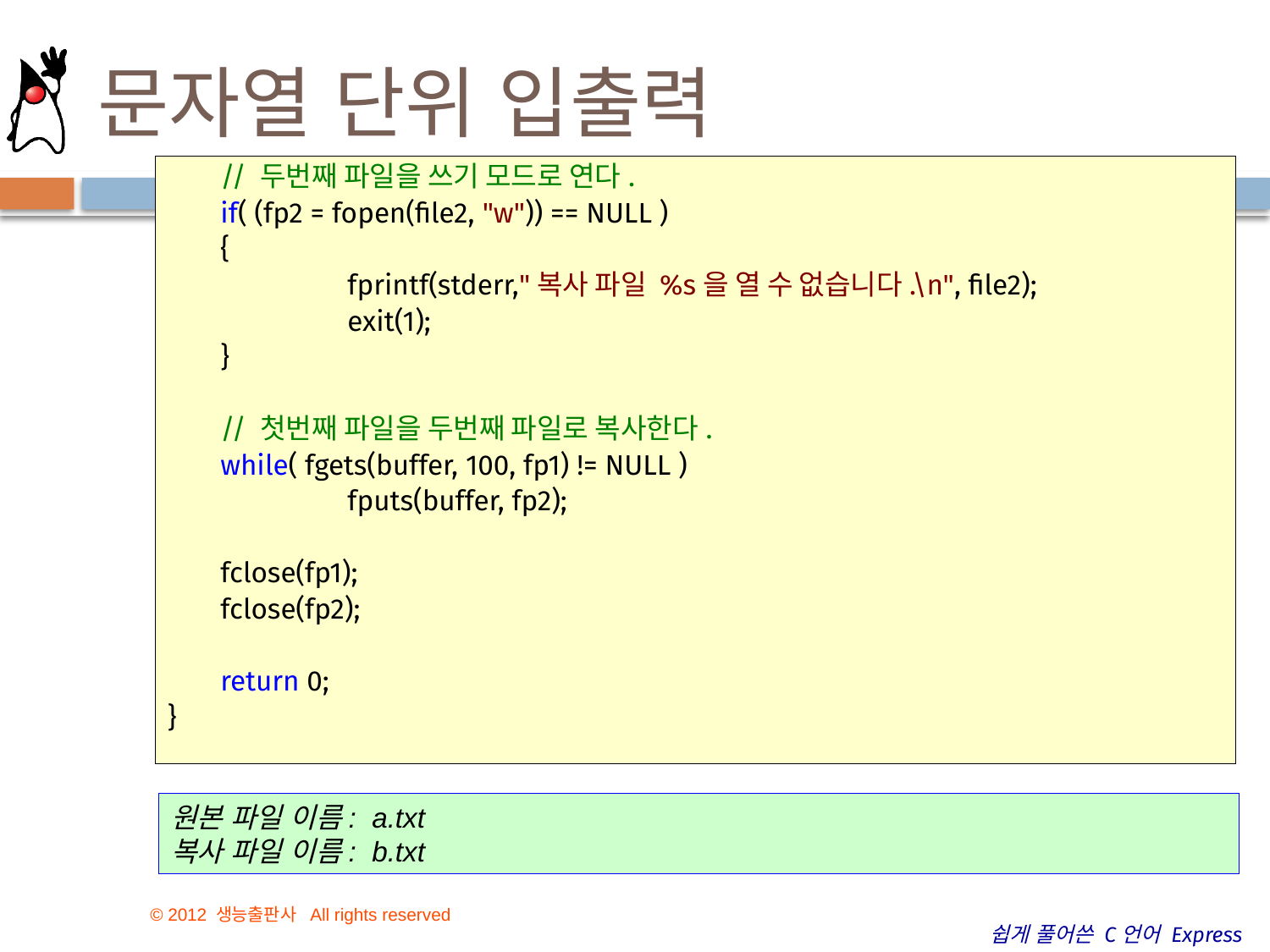

# 문자열 단위 입출력
	// 두번째 파일을 쓰기 모드로 연다.
	if( (fp2 = fopen(file2, "w")) == NULL )
	{
		fprintf(stderr,"복사 파일 %s을 열 수 없습니다.\n", file2);
		exit(1);
	}

	// 첫번째 파일을 두번째 파일로 복사한다.
	while( fgets(buffer, 100, fp1) != NULL )
		fputs(buffer, fp2);

	fclose(fp1);
	fclose(fp2);

	return 0;
}

원본 파일 이름:  a.txt
복사 파일 이름:  b.txt